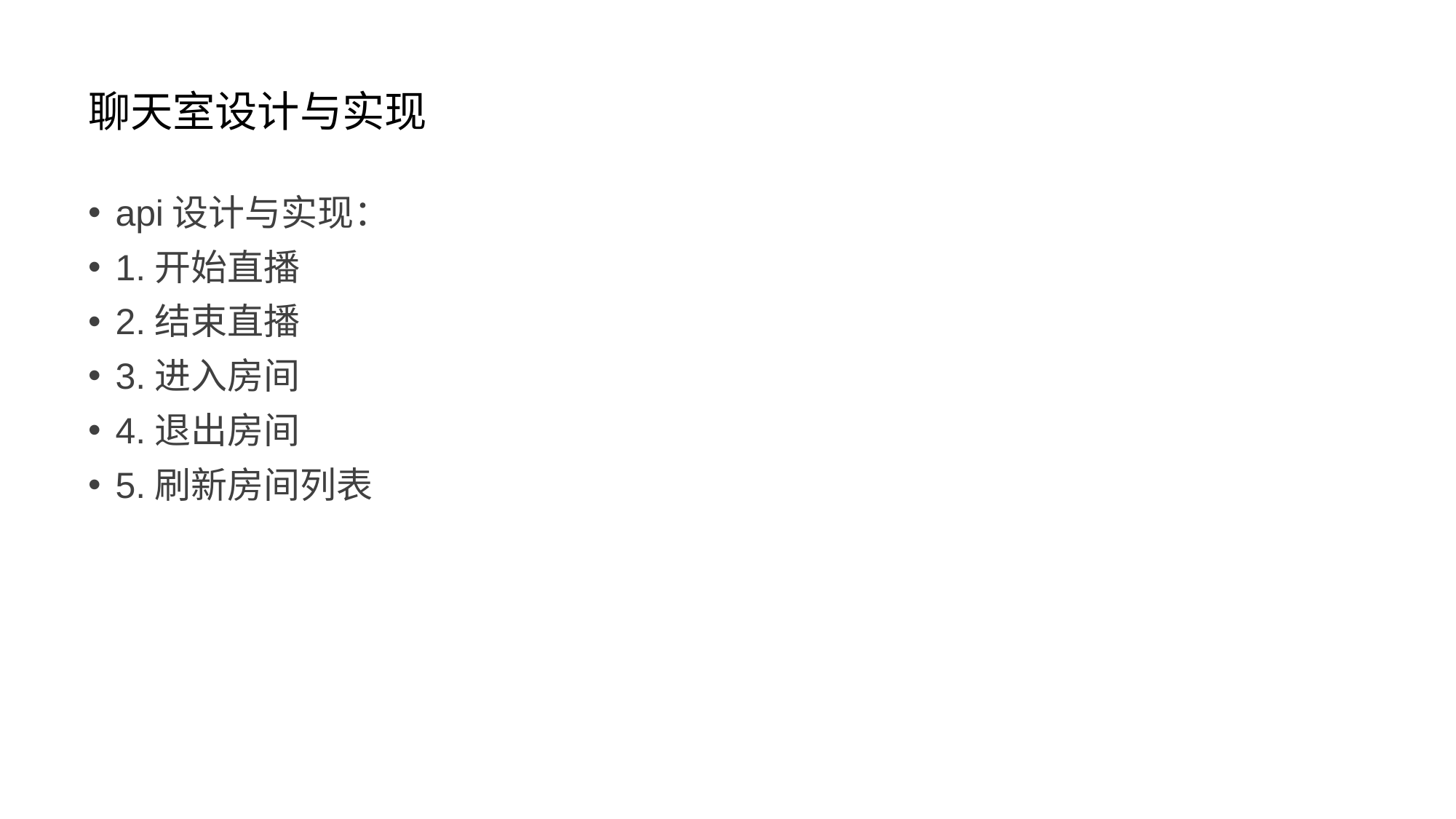

聊天室设计与实现
api设计与实现：
1.开始直播
2.结束直播
3.进入房间
4.退出房间
5.刷新房间列表